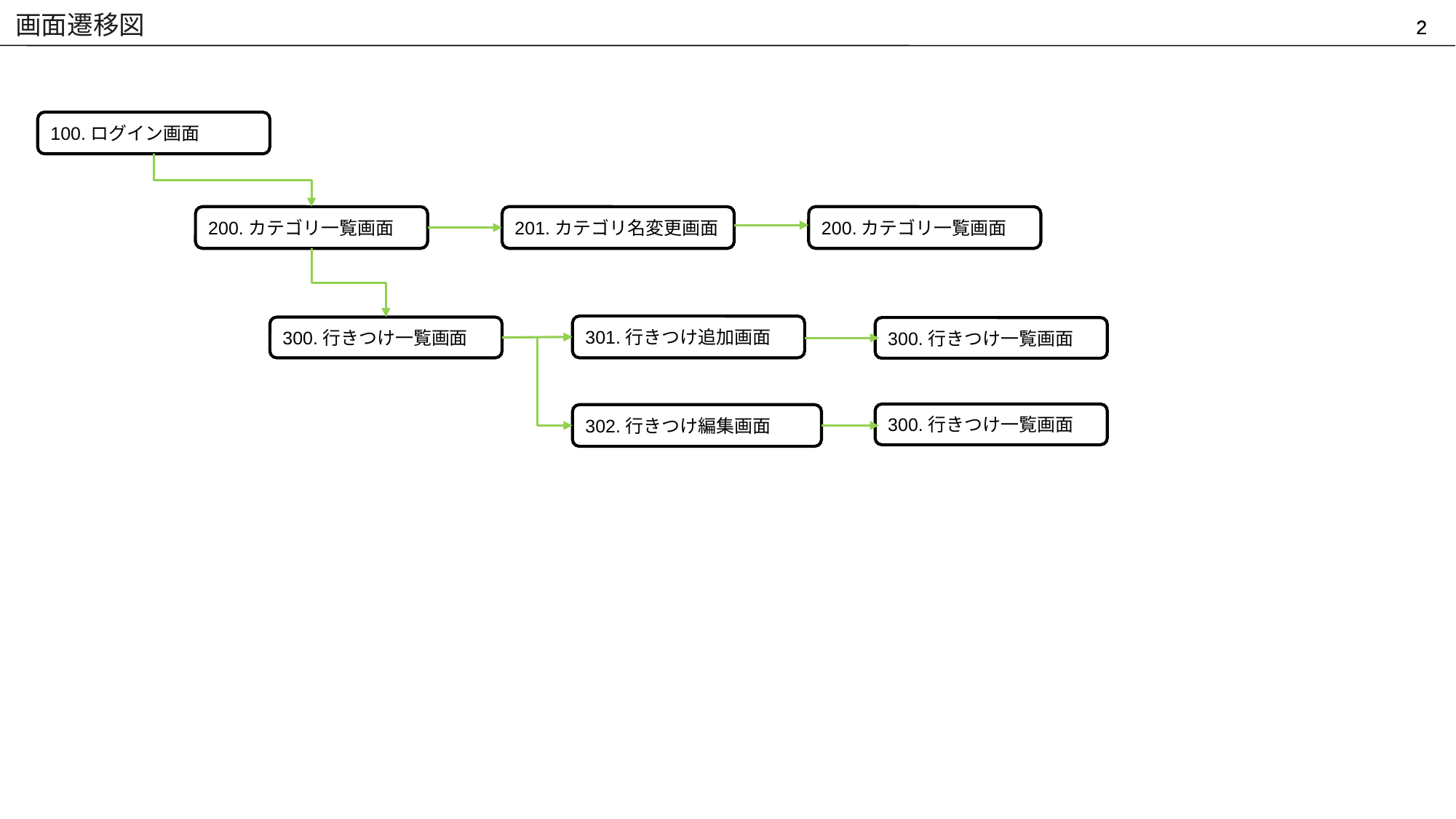

# 画面遷移図
100.ログイン画面
200.カテゴリ一覧画面
200.カテゴリ一覧画面
201.カテゴリ名変更画面
301.行きつけ追加画面
300.行きつけ一覧画面
300.行きつけ一覧画面
300.行きつけ一覧画面
302.行きつけ編集画面